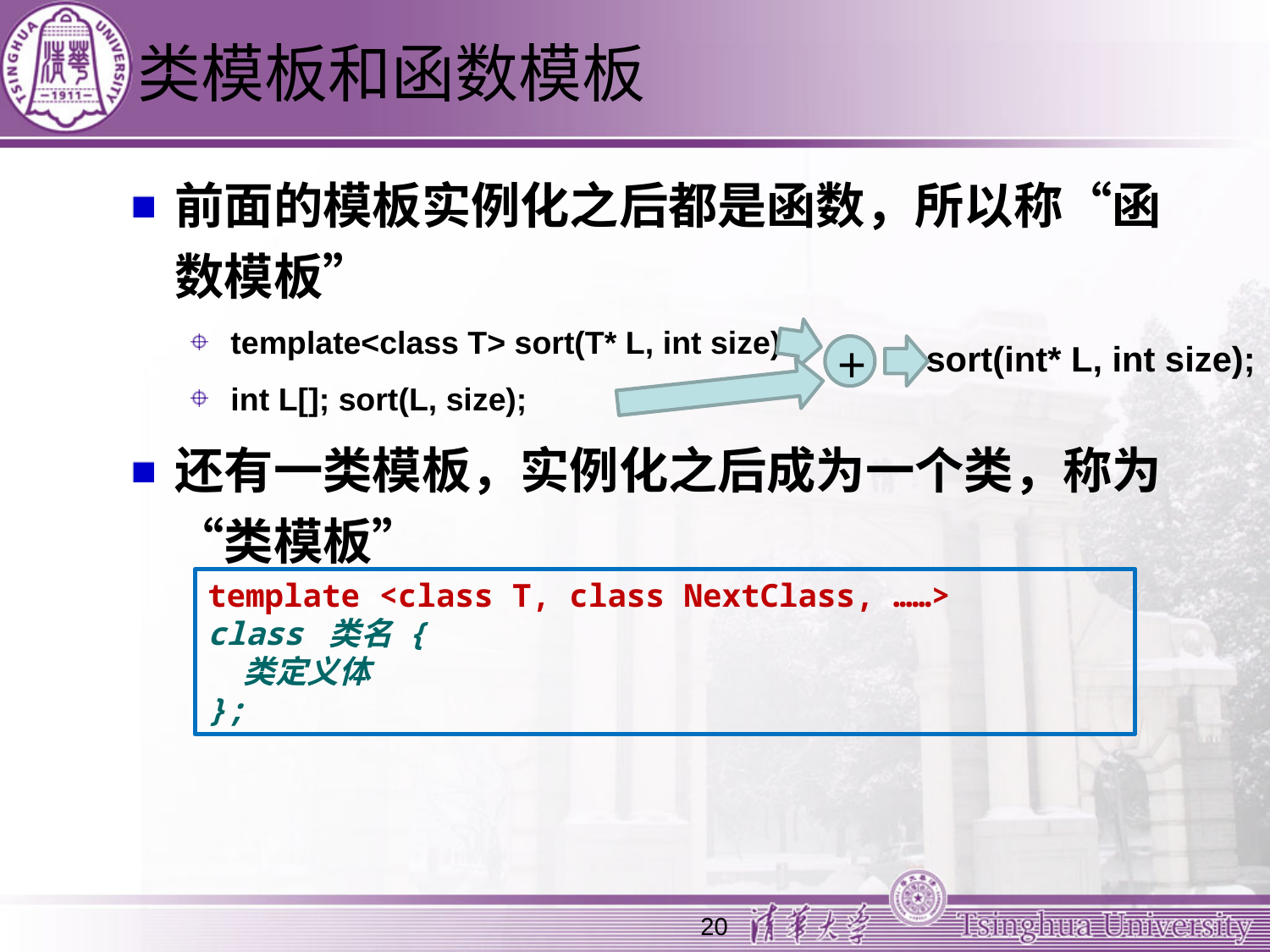

# 类模板和函数模板
前面的模板实例化之后都是函数，所以称“函数模板”
template<class T> sort(T* L, int size)
int L[]; sort(L, size);
还有一类模板，实例化之后成为一个类，称为“类模板”

+

sort(int* L, int size);

template <class T, class NextClass, ……>
class 类名 {
    类定义体
};
20